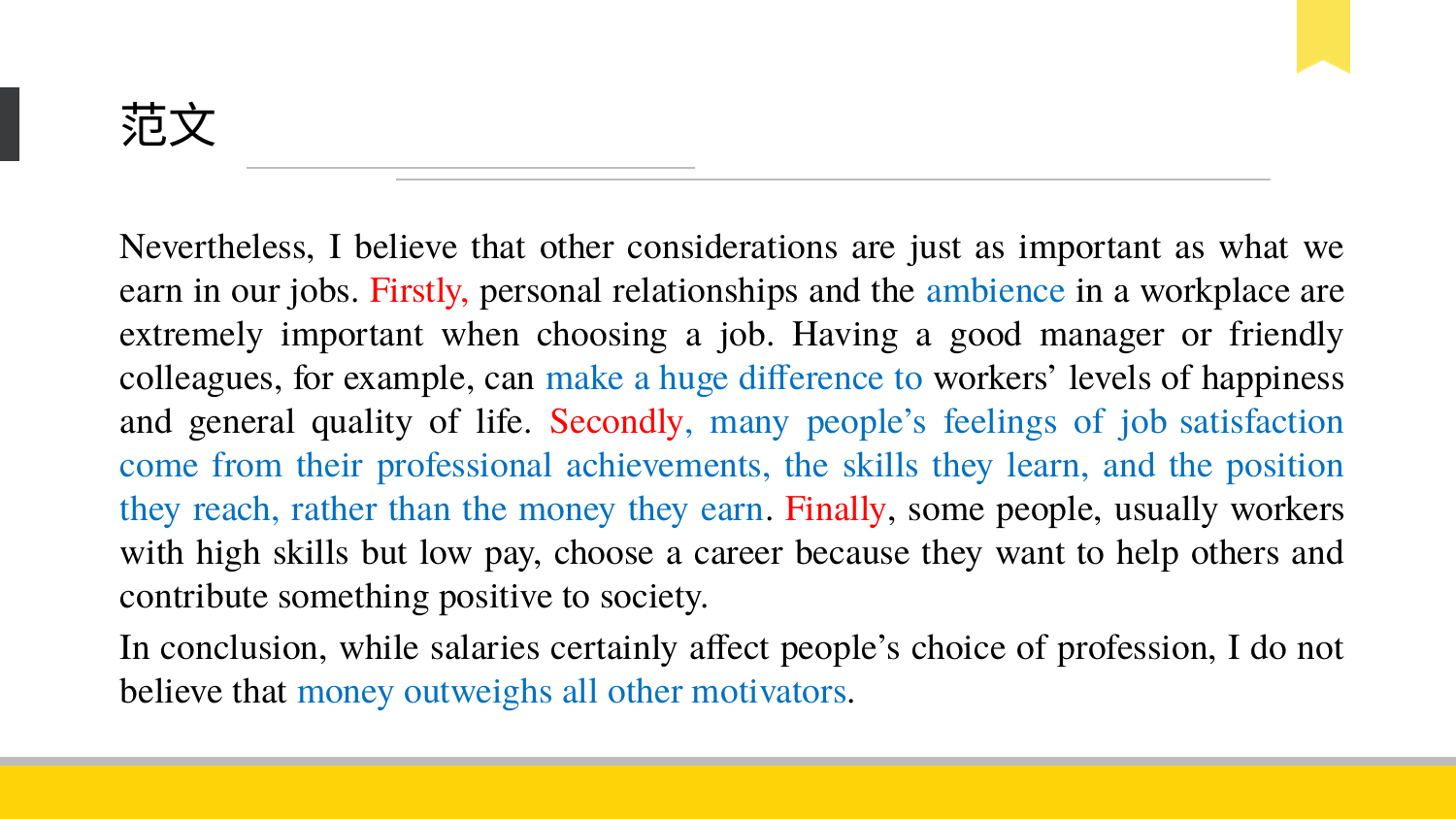

范文
Nevertheless, I believe that other considerations are just as important as what we earn in our jobs. Firstly, personal relationships and the ambience in a workplace are extremely important when choosing a job. Having a good manager or friendly colleagues, for example, can make a huge difference to workers’ levels of happiness and general quality of life. Secondly, many people’s feelings of job satisfaction come from their professional achievements, the skills they learn, and the position they reach, rather than the money they earn. Finally, some people, usually workers with high skills but low pay, choose a career because they want to help others and contribute something positive to society.
In conclusion, while salaries certainly affect people’s choice of profession, I do not believe that money outweighs all other motivators.